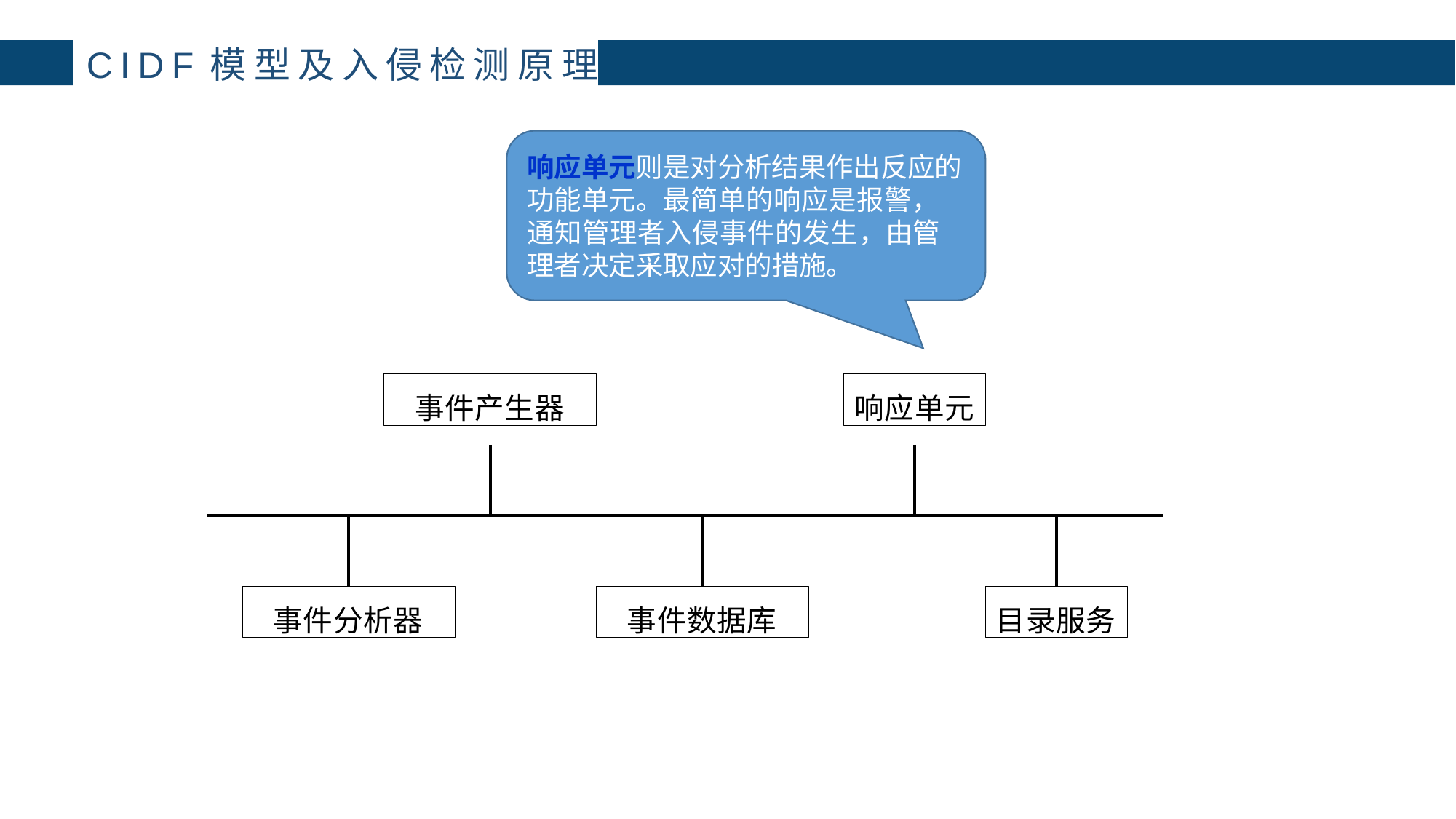

# CIDF模型及入侵检测原理
响应单元则是对分析结果作出反应的功能单元。最简单的响应是报警，通知管理者入侵事件的发生，由管理者决定采取应对的措施。
事件产生器
响应单元

事件分析器
事件数据库
目录服务